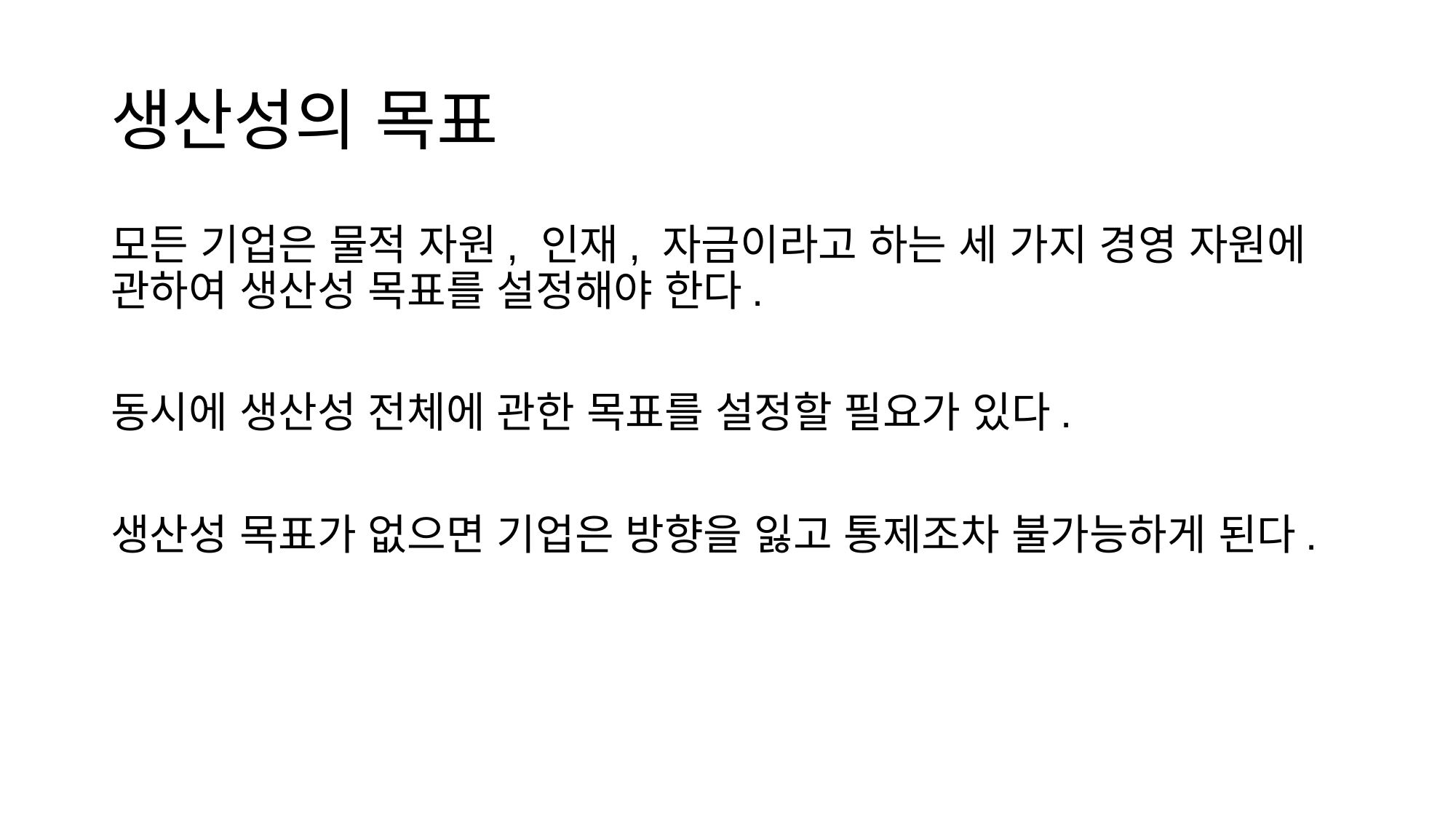

# 생산성의 목표
모든 기업은 물적 자원, 인재, 자금이라고 하는 세 가지 경영 자원에 관하여 생산성 목표를 설정해야 한다.

동시에 생산성 전체에 관한 목표를 설정할 필요가 있다.

생산성 목표가 없으면 기업은 방향을 잃고 통제조차 불가능하게 된다.